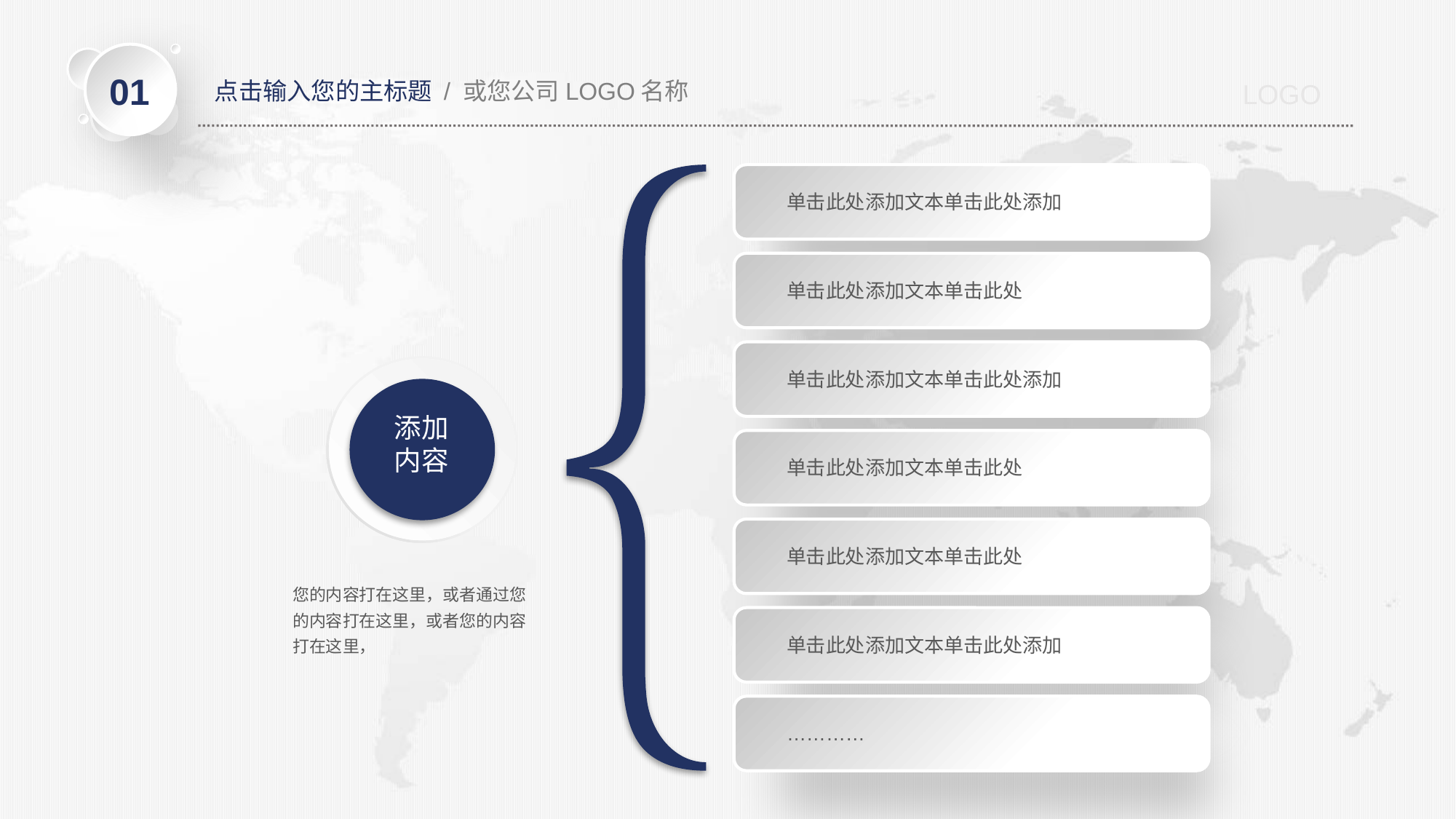

01

点击输入您的主标题 / 或您公司LOGO名称
LOGO

单击此处添加文本单击此处添加

单击此处添加文本单击此处

添加
内容
单击此处添加文本单击此处添加

单击此处添加文本单击此处

单击此处添加文本单击此处
您的内容打在这里，或者通过您的内容打在这里，或者您的内容打在这里，

单击此处添加文本单击此处添加

…………